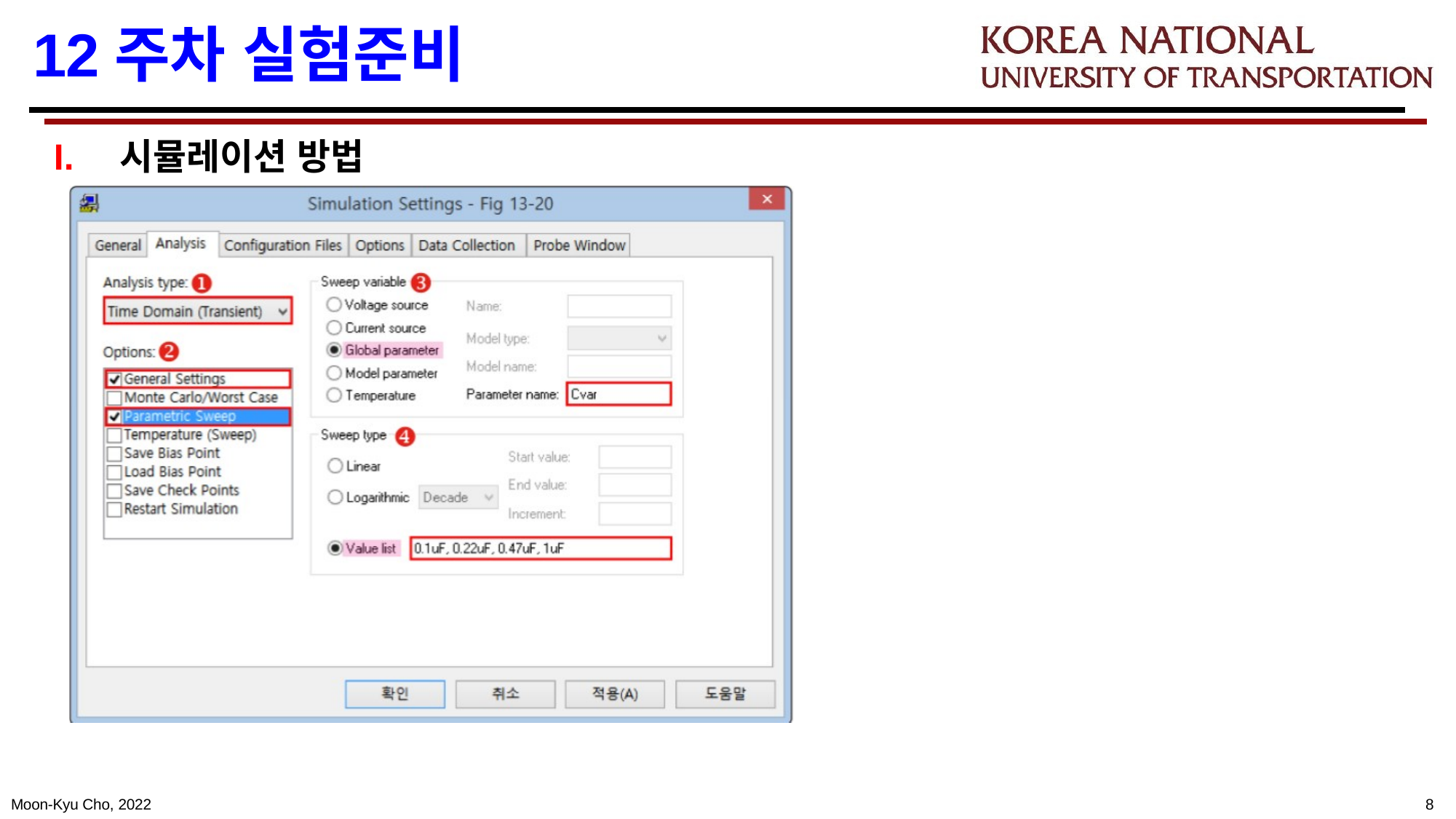

12주차 실험준비
I.	시뮬레이션 방법

Moon-Kyu Cho, 2022
8